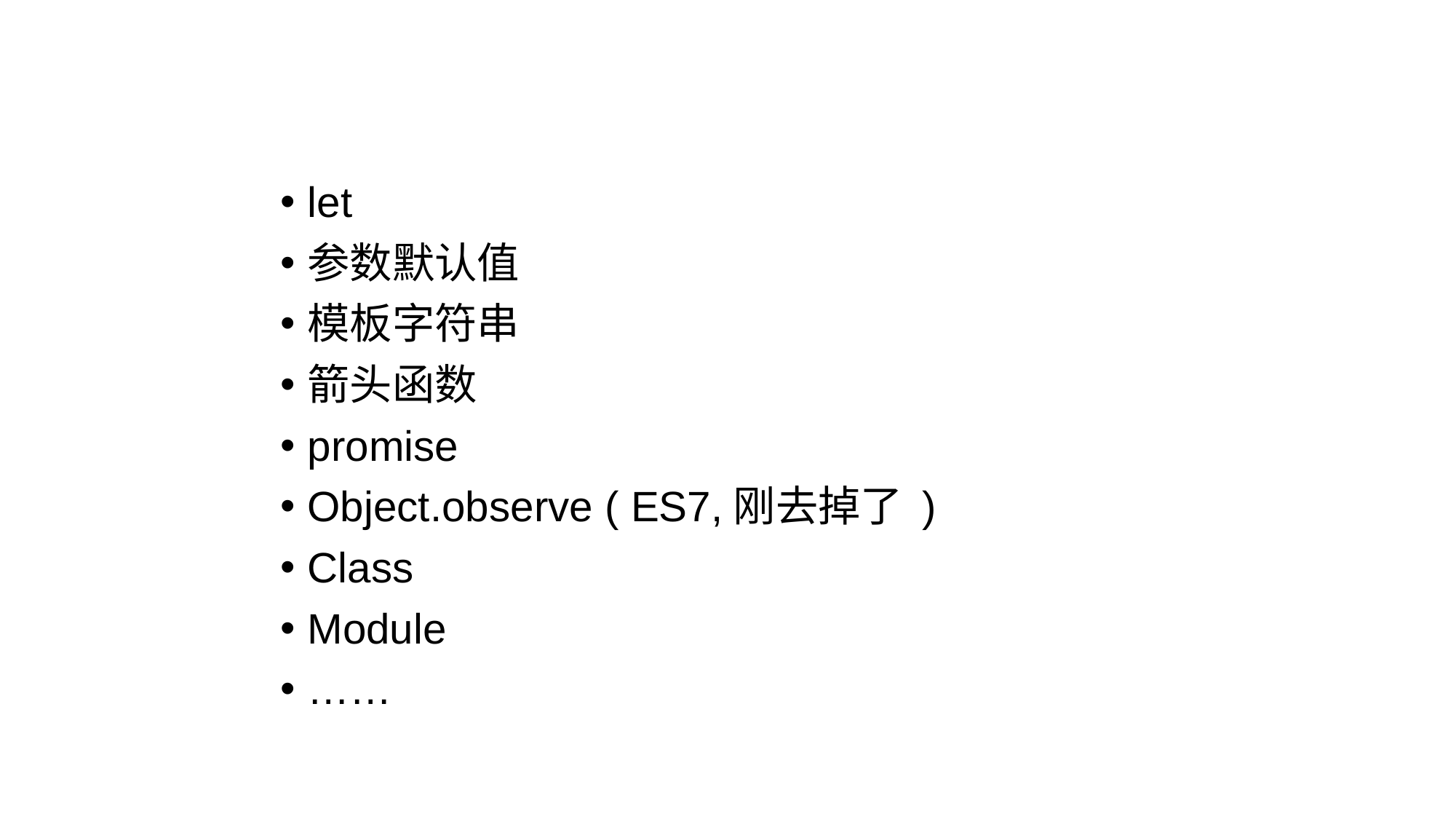

let
参数默认值
模板字符串
箭头函数
promise
Object.observe ( ES7,刚去掉了 )
Class
Module
……